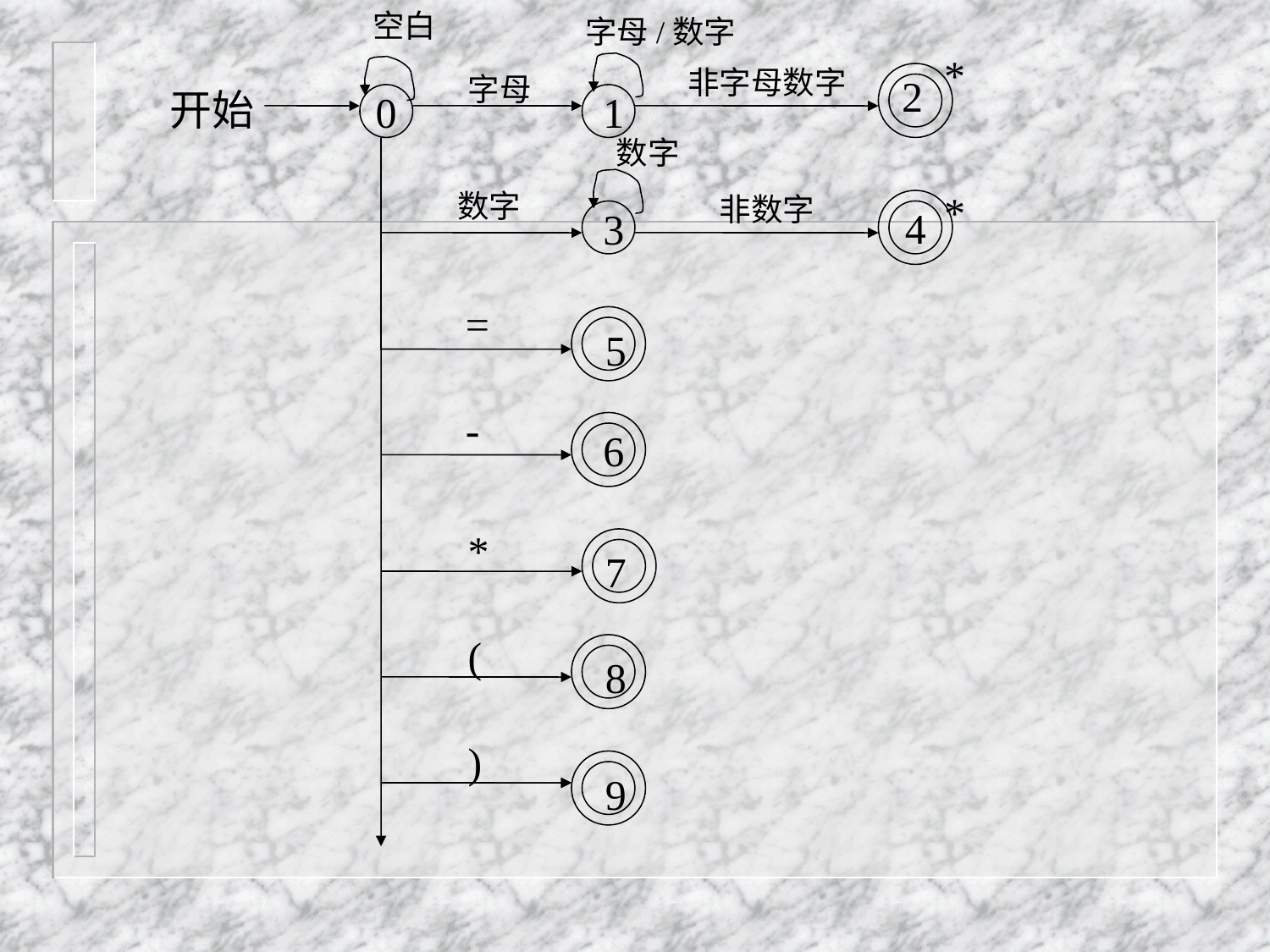

空白
字母/数字
*

非字母数字

字母

2

开始
1
0

数字

数字
*
非数字

3

4

=

5

-

6

*

7

(

8

)

9